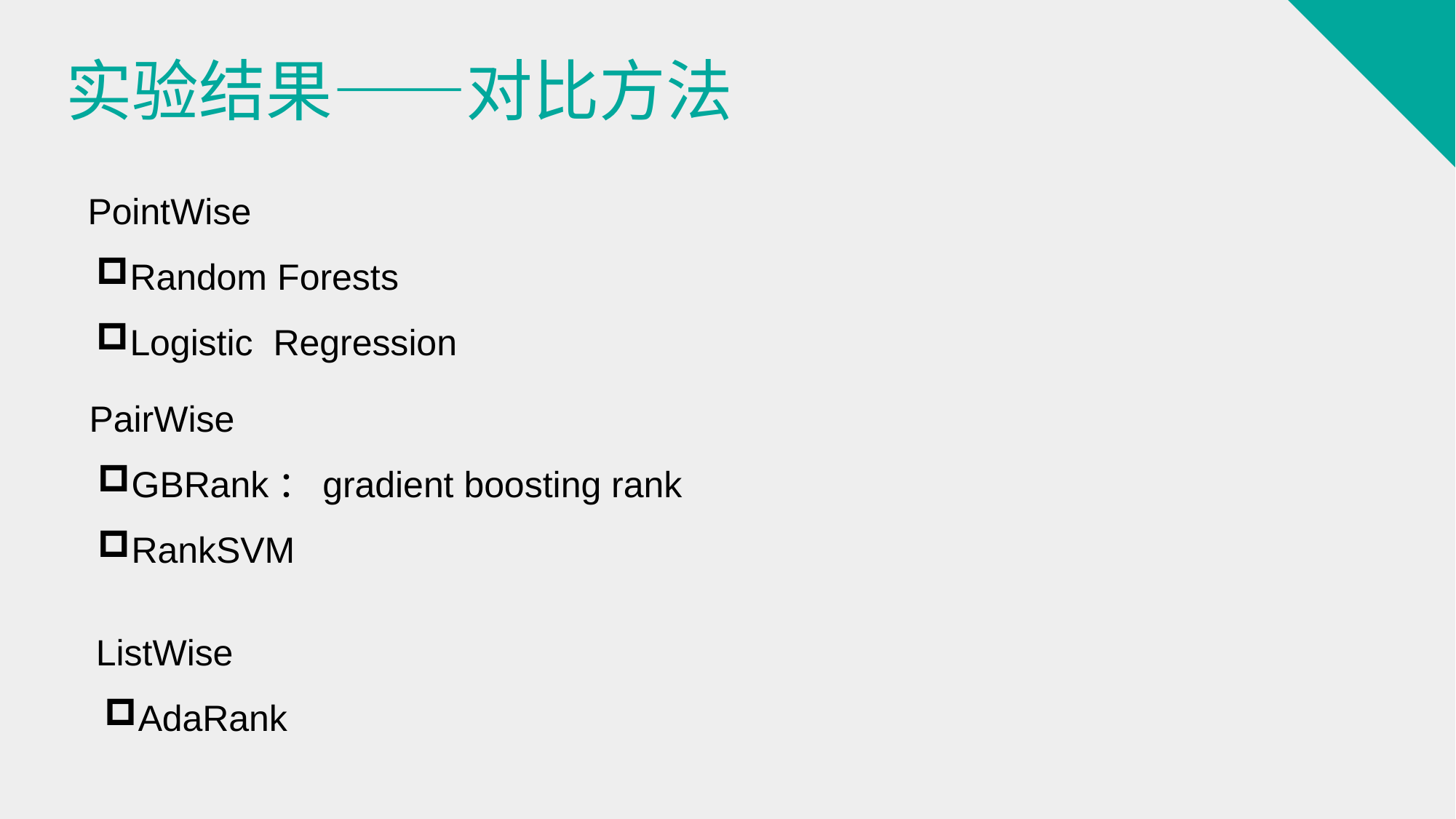

# 实验结果——对比方法
PointWise
Random Forests
Logistic  Regression
PairWise
GBRank：gradient boosting rank
RankSVM
ListWise
AdaRank